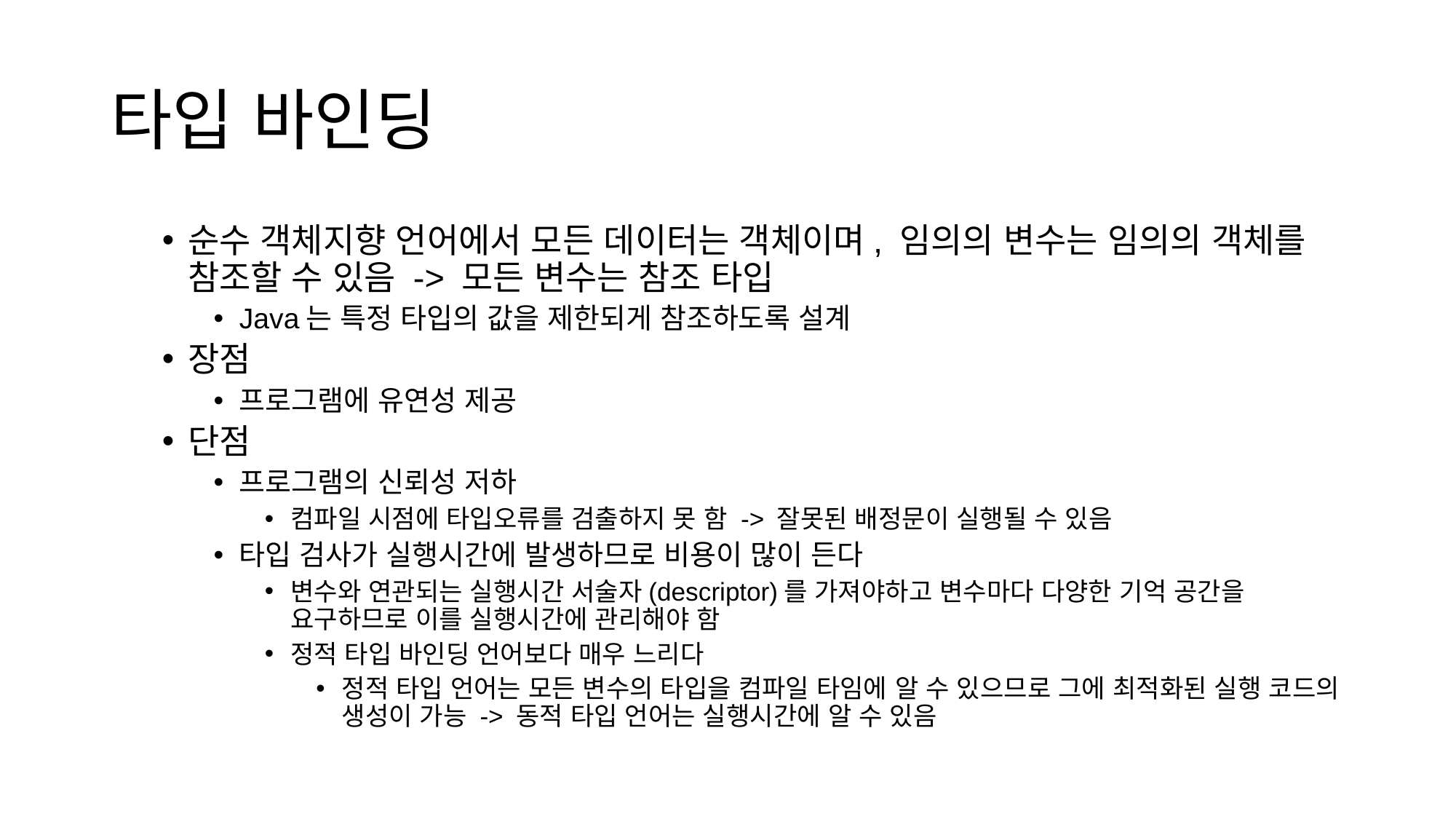

# 타입 바인딩
순수 객체지향 언어에서 모든 데이터는 객체이며, 임의의 변수는 임의의 객체를 참조할 수 있음 -> 모든 변수는 참조 타입
Java는 특정 타입의 값을 제한되게 참조하도록 설계
장점
프로그램에 유연성 제공
단점
프로그램의 신뢰성 저하
컴파일 시점에 타입오류를 검출하지 못 함 -> 잘못된 배정문이 실행될 수 있음
타입 검사가 실행시간에 발생하므로 비용이 많이 든다
변수와 연관되는 실행시간 서술자(descriptor)를 가져야하고 변수마다 다양한 기억 공간을 요구하므로 이를 실행시간에 관리해야 함
정적 타입 바인딩 언어보다 매우 느리다
정적 타입 언어는 모든 변수의 타입을 컴파일 타임에 알 수 있으므로 그에 최적화된 실행 코드의 생성이 가능 -> 동적 타입 언어는 실행시간에 알 수 있음